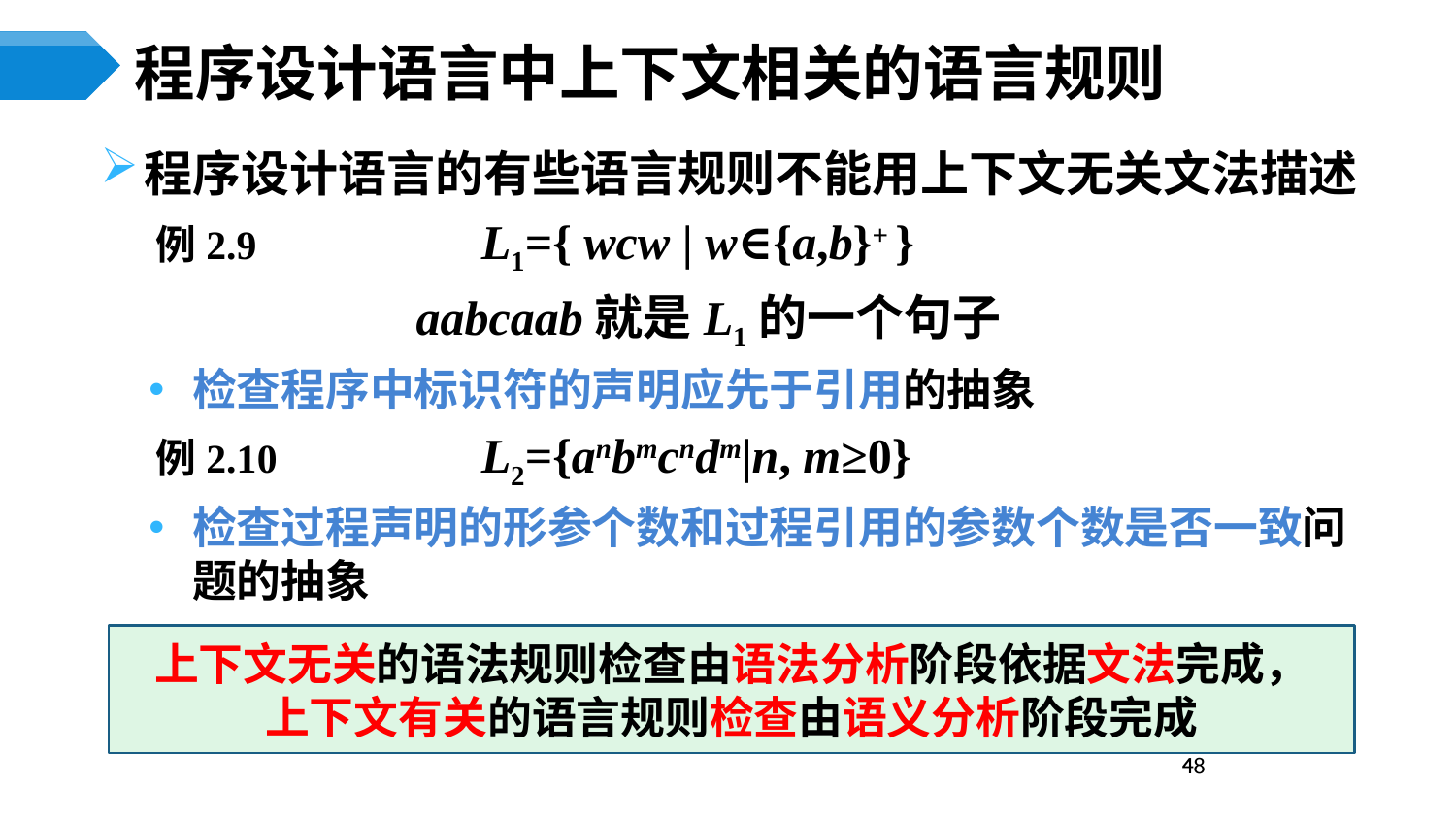

# 程序设计语言中上下文相关的语言规则
程序设计语言的有些语言规则不能用上下文无关文法描述
    例2.9                      L1={ wcw | w∈{a,b}+ }
                          aabcaab就是L1的一个句子
检查程序中标识符的声明应先于引用的抽象
    例2.10                    L2={anbmcndm|n, m≥0}
检查过程声明的形参个数和过程引用的参数个数是否一致问题的抽象
上下文无关的语法规则检查由语法分析阶段依据文法完成，
上下文有关的语言规则检查由语义分析阶段完成
48